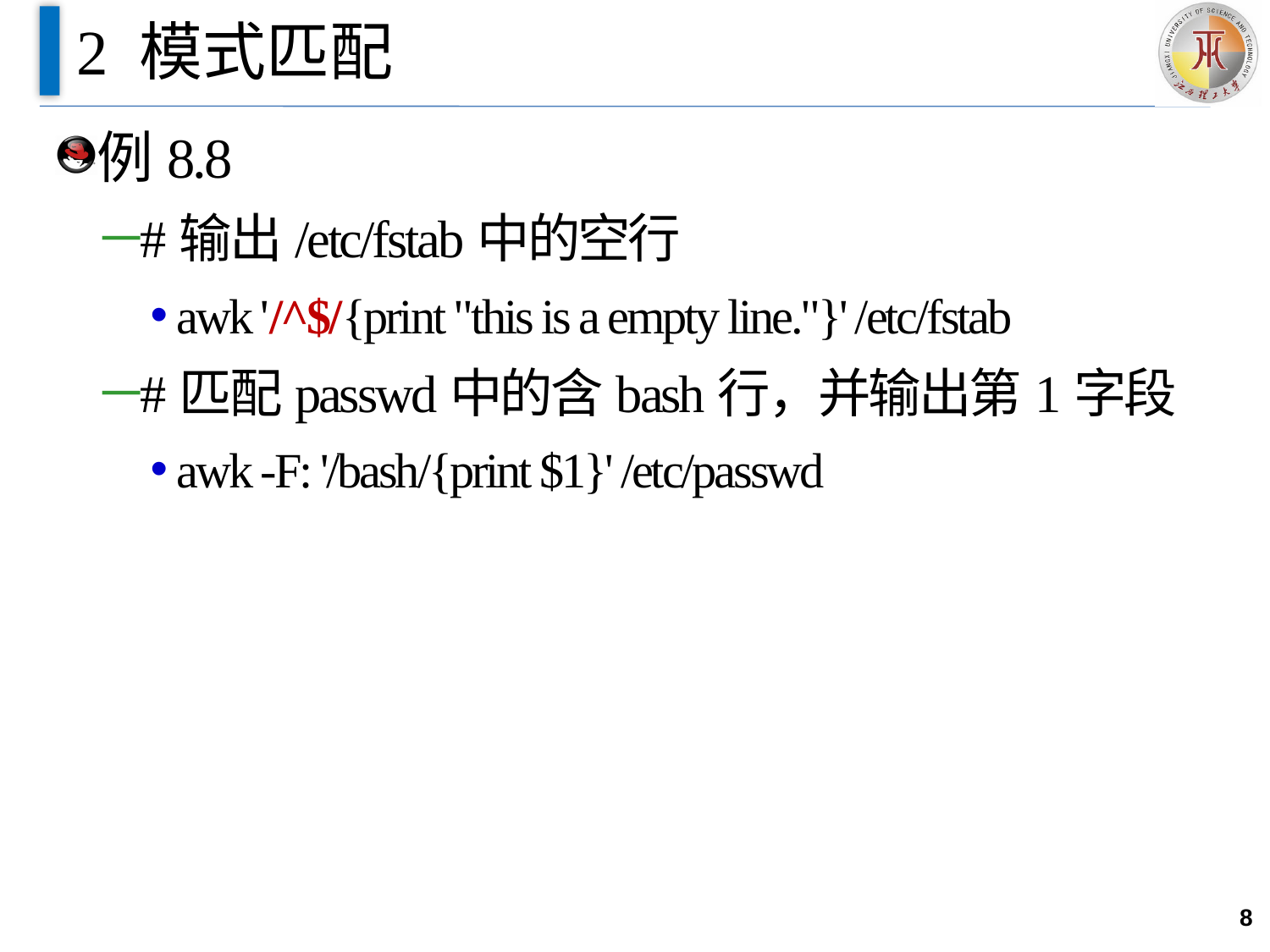

# 2 模式匹配
例8.8
#输出/etc/fstab中的空行
awk '/^$/{print "this is a empty line."}' /etc/fstab
#匹配passwd中的含bash行，并输出第1字段
awk -F: '/bash/{print $1}' /etc/passwd

8